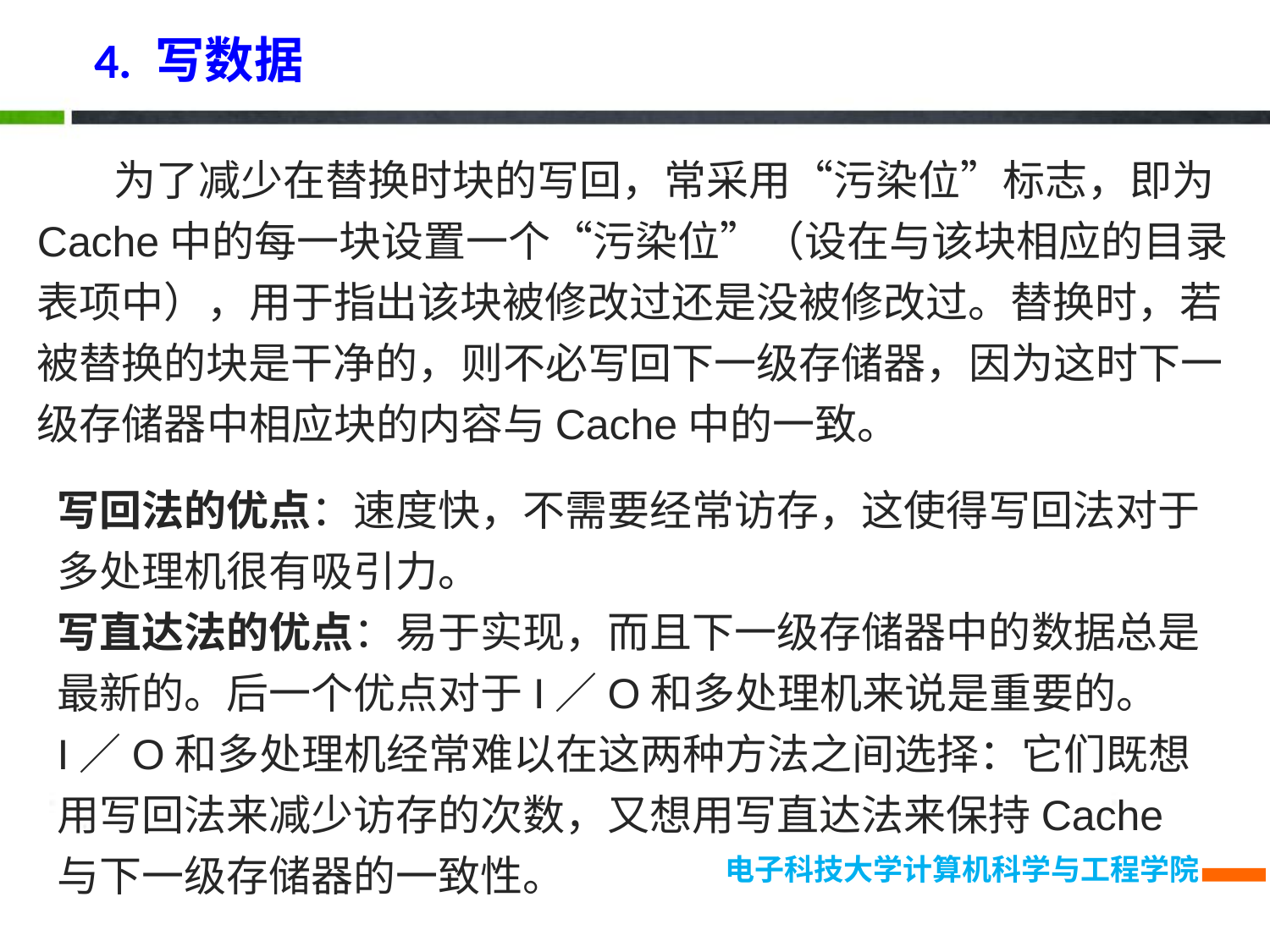

4. 写数据
       为了减少在替换时块的写回，常采用“污染位”标志，即为Cache中的每一块设置一个“污染位”（设在与该块相应的目录表项中），用于指出该块被修改过还是没被修改过。替换时，若被替换的块是干净的，则不必写回下一级存储器，因为这时下一级存储器中相应块的内容与Cache中的一致。
写回法的优点：速度快，不需要经常访存，这使得写回法对于多处理机很有吸引力。
写直达法的优点：易于实现，而且下一级存储器中的数据总是最新的。后一个优点对于I／O和多处理机来说是重要的。
I／O和多处理机经常难以在这两种方法之间选择：它们既想用写回法来减少访存的次数，又想用写直达法来保持Cache与下一级存储器的一致性。
44